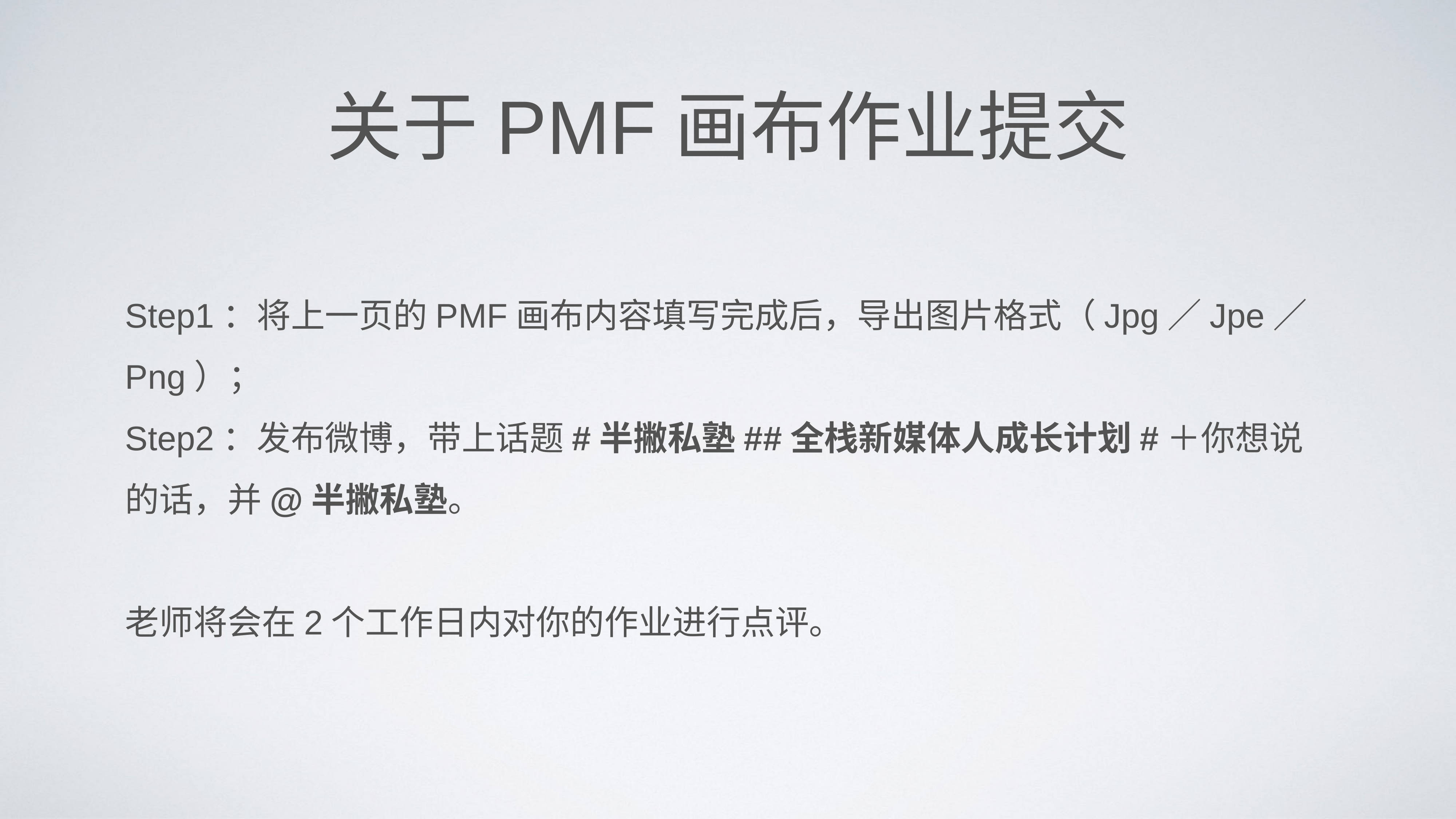

# 关于PMF画布作业提交
Step1：将上一页的PMF画布内容填写完成后，导出图片格式（Jpg／Jpe／Png）；
Step2：发布微博，带上话题#半撇私塾##全栈新媒体人成长计划#＋你想说的话，并@半撇私塾。

老师将会在2个工作日内对你的作业进行点评。